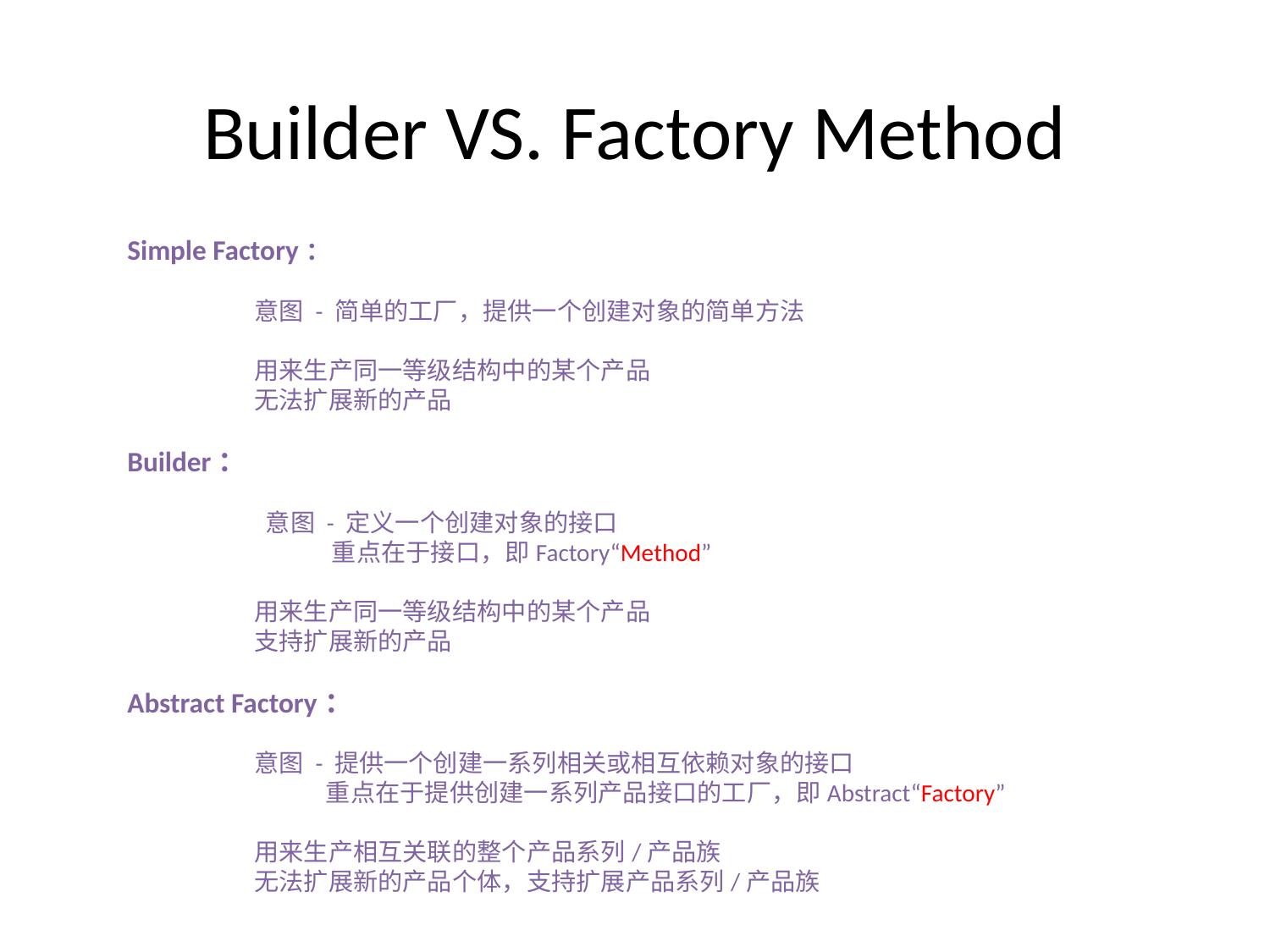

Builder VS. Factory Method
Simple Factory：

	意图 - 简单的工厂，提供一个创建对象的简单方法

	用来生产同一等级结构中的某个产品
	无法扩展新的产品

Builder：

	 意图 - 定义一个创建对象的接口
	             重点在于接口，即Factory“Method”

	用来生产同一等级结构中的某个产品
	支持扩展新的产品

Abstract Factory：

	意图 - 提供一个创建一系列相关或相互依赖对象的接口
                                   重点在于提供创建一系列产品接口的工厂，即Abstract“Factory”

	用来生产相互关联的整个产品系列/产品族
	无法扩展新的产品个体，支持扩展产品系列/产品族